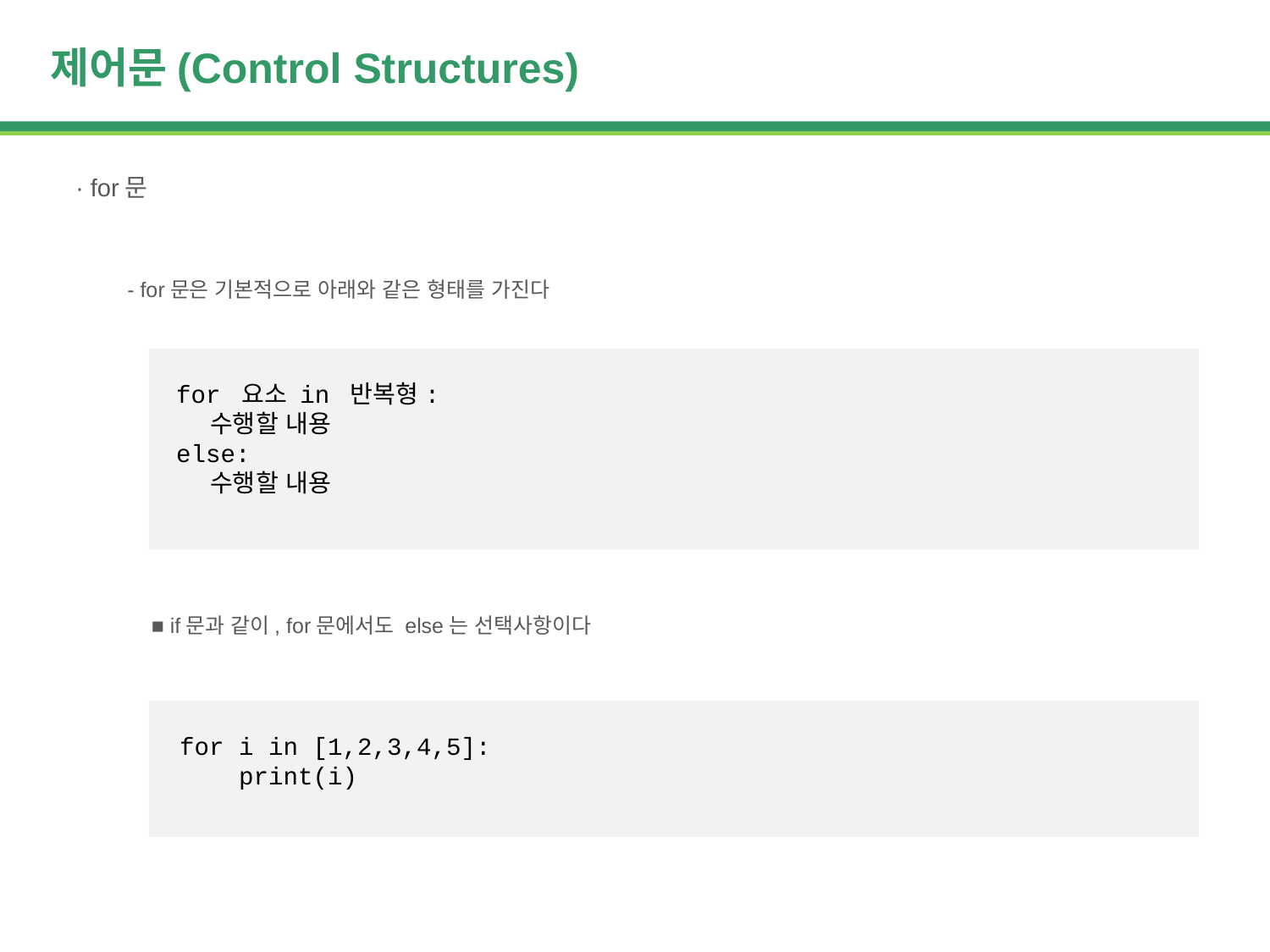

제어문(Control Structures)

∙ for문
- for문은 기본적으로 아래와 같은 형태를 가진다

for 요소 in 반복형:
    수행할 내용
else:
    수행할 내용
■ if문과 같이, for문에서도 else는 선택사항이다

for i in [1,2,3,4,5]:
    print(i)